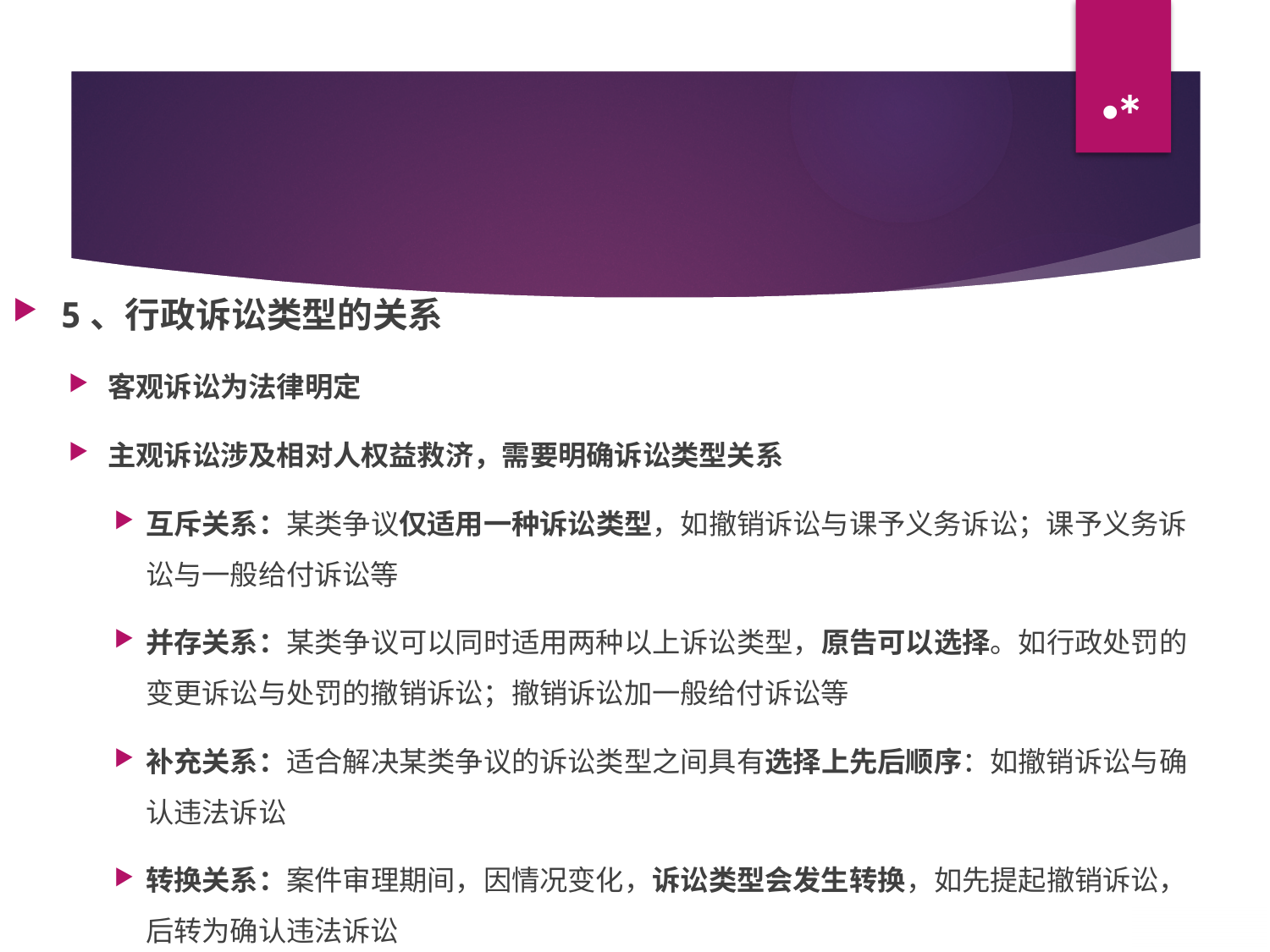

*
#
5、行政诉讼类型的关系
客观诉讼为法律明定
主观诉讼涉及相对人权益救济，需要明确诉讼类型关系
互斥关系：某类争议仅适用一种诉讼类型，如撤销诉讼与课予义务诉讼；课予义务诉讼与一般给付诉讼等
并存关系：某类争议可以同时适用两种以上诉讼类型，原告可以选择。如行政处罚的变更诉讼与处罚的撤销诉讼；撤销诉讼加一般给付诉讼等
补充关系：适合解决某类争议的诉讼类型之间具有选择上先后顺序：如撤销诉讼与确认违法诉讼
转换关系：案件审理期间，因情况变化，诉讼类型会发生转换，如先提起撤销诉讼，后转为确认违法诉讼